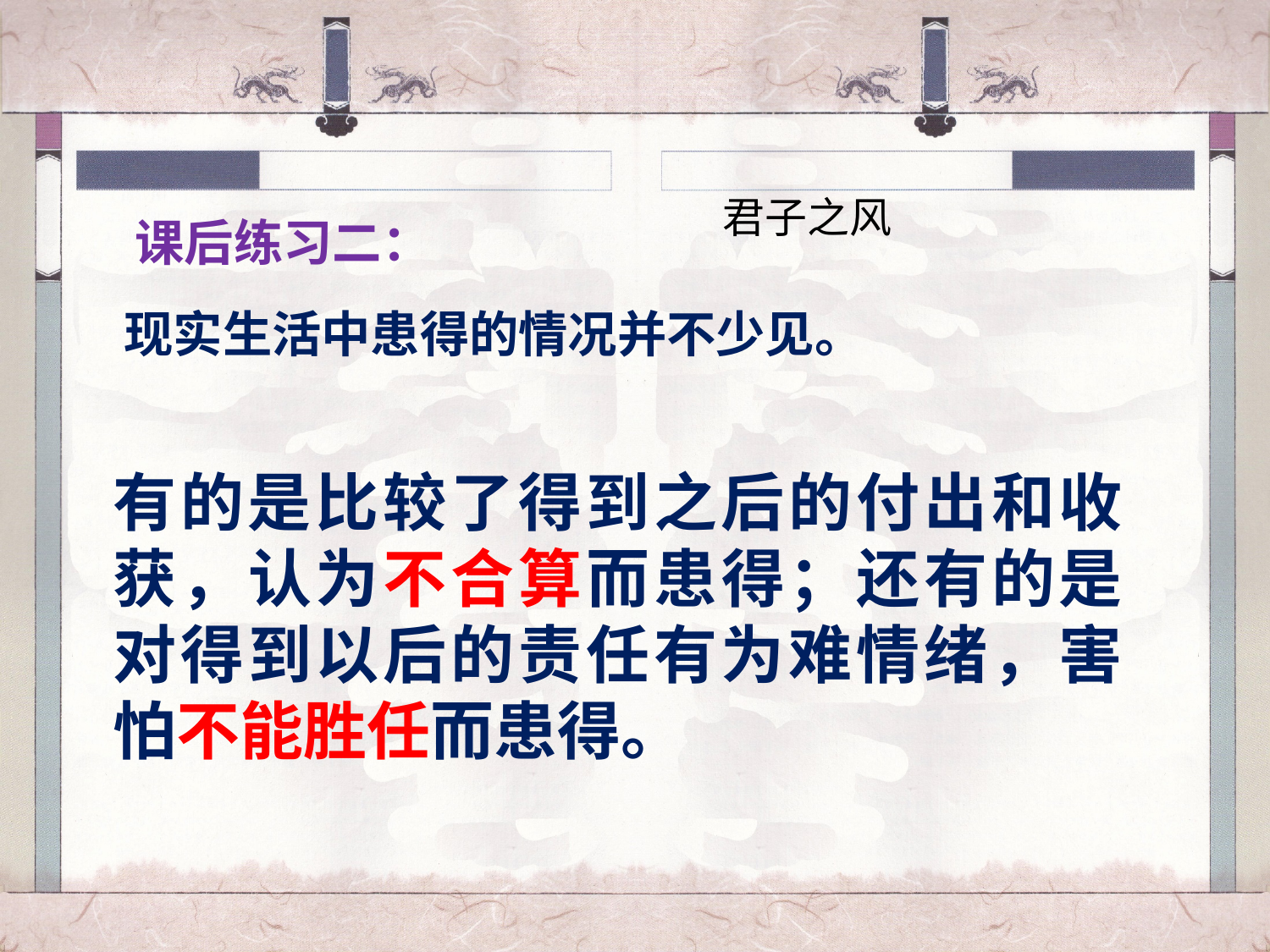

君子之风
课后练习二：
现实生活中患得的情况并不少见。
有的是比较了得到之后的付出和收获，认为不合算而患得；还有的是对得到以后的责任有为难情绪，害怕不能胜任而患得。